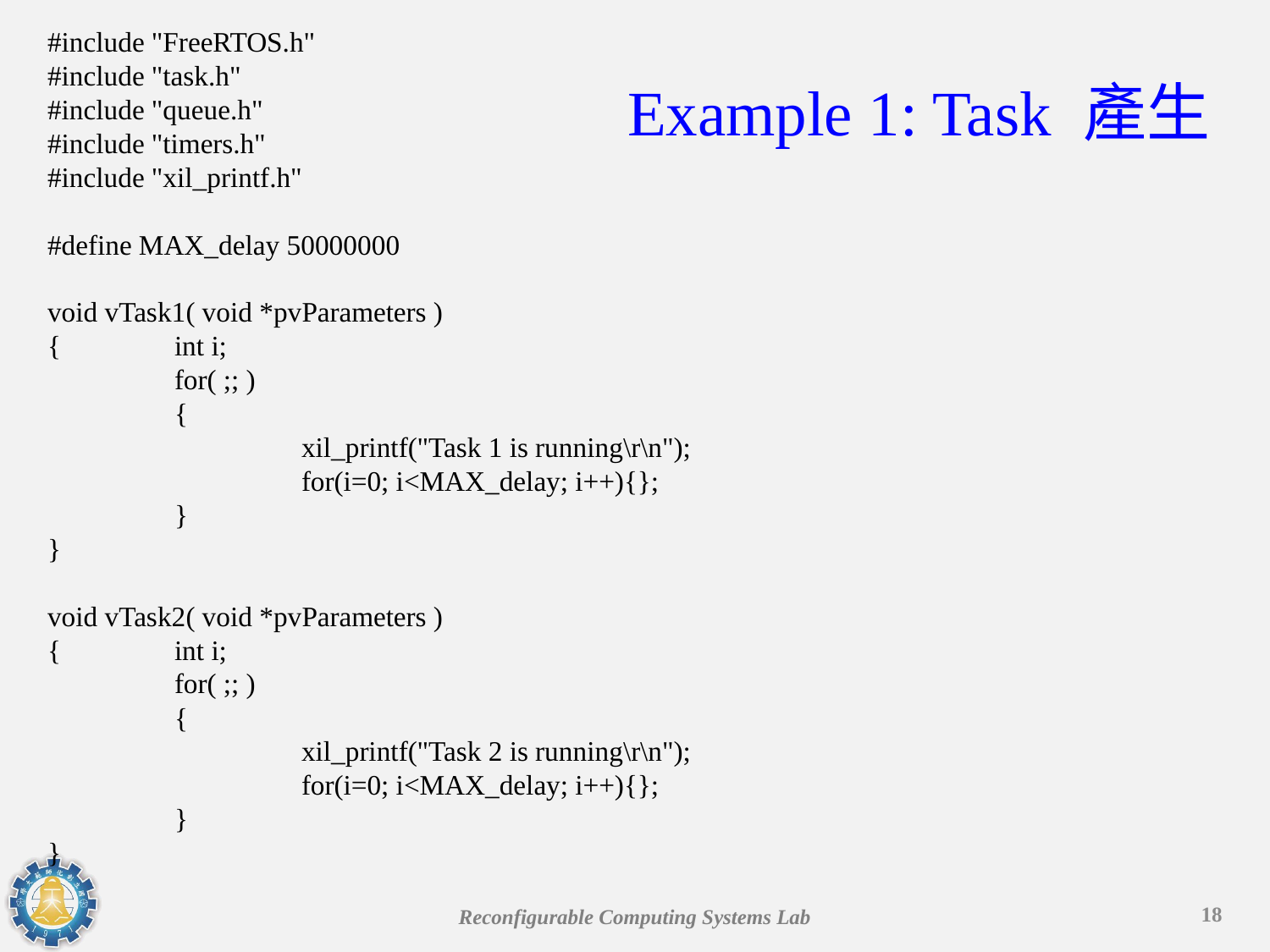

#include "FreeRTOS.h"
#include "task.h"
#include "queue.h"
#include "timers.h"
#include "xil_printf.h"

#define MAX_delay 50000000

void vTask1( void *pvParameters )
{	int i;
	for( ;; )
	{
		xil_printf("Task 1 is running\r\n");
		for(i=0; i<MAX_delay; i++){};
	}
}

void vTask2( void *pvParameters )
{	int i;
	for( ;; )
	{
		xil_printf("Task 2 is running\r\n");
		for(i=0; i<MAX_delay; i++){};
	}
}
Example 1: Task 產生
18